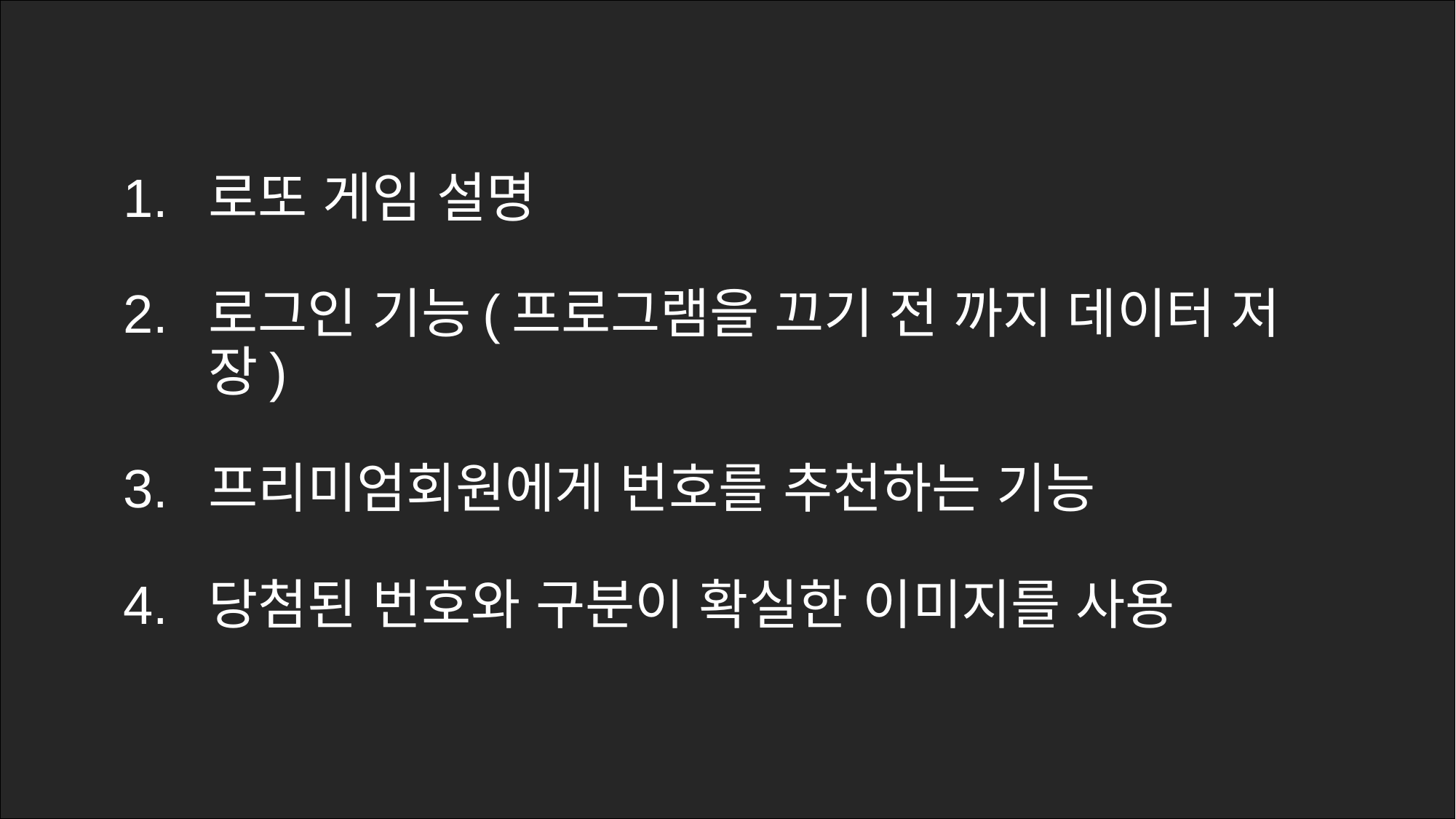

로또 게임 설명

로그인 기능(프로그램을 끄기 전 까지 데이터 저장)

프리미엄회원에게 번호를 추천하는 기능

당첨된 번호와 구분이 확실한 이미지를 사용